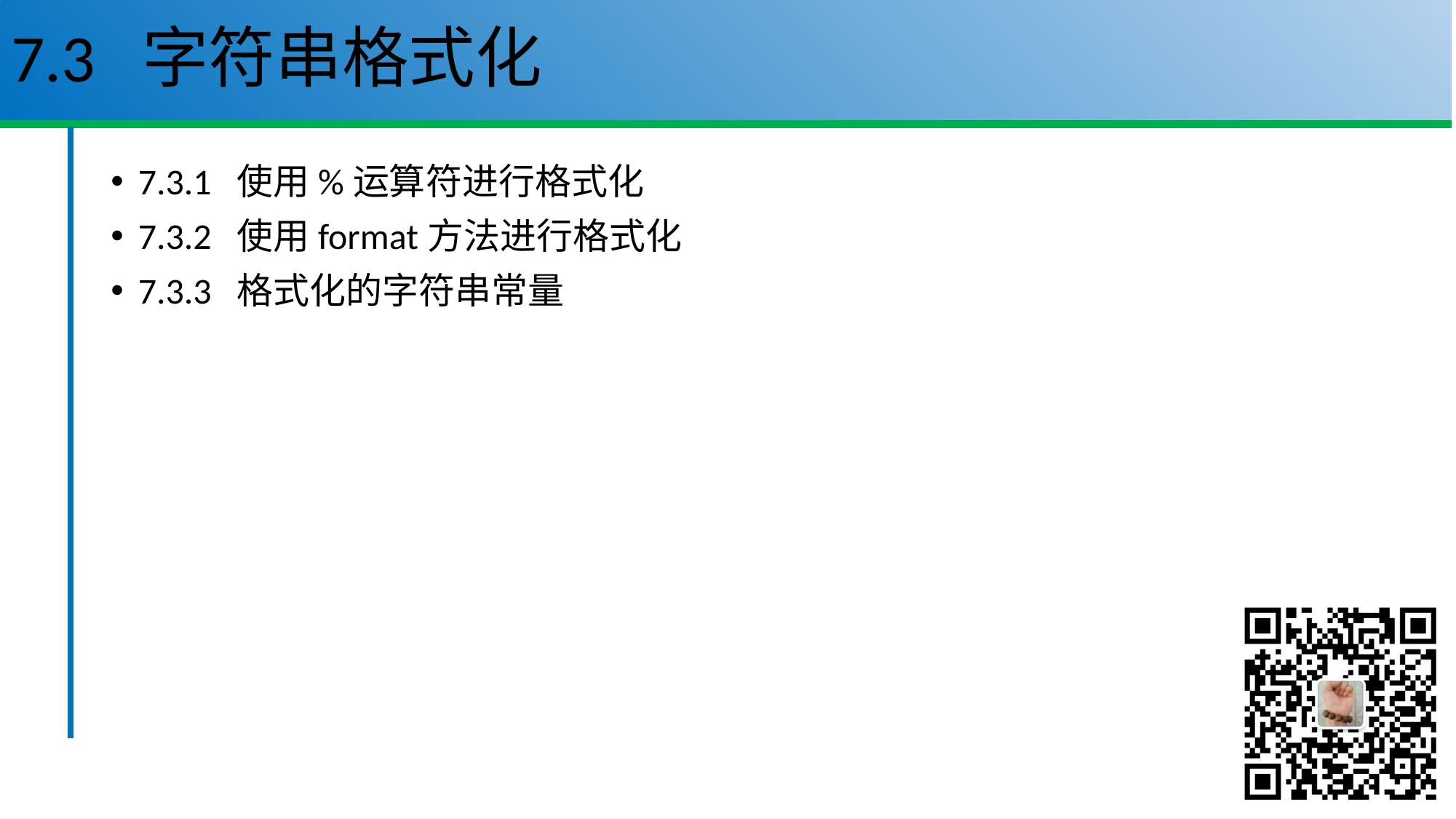

# 7.3  字符串格式化
7.3.1  使用%运算符进行格式化
7.3.2  使用format方法进行格式化
7.3.3  格式化的字符串常量
13